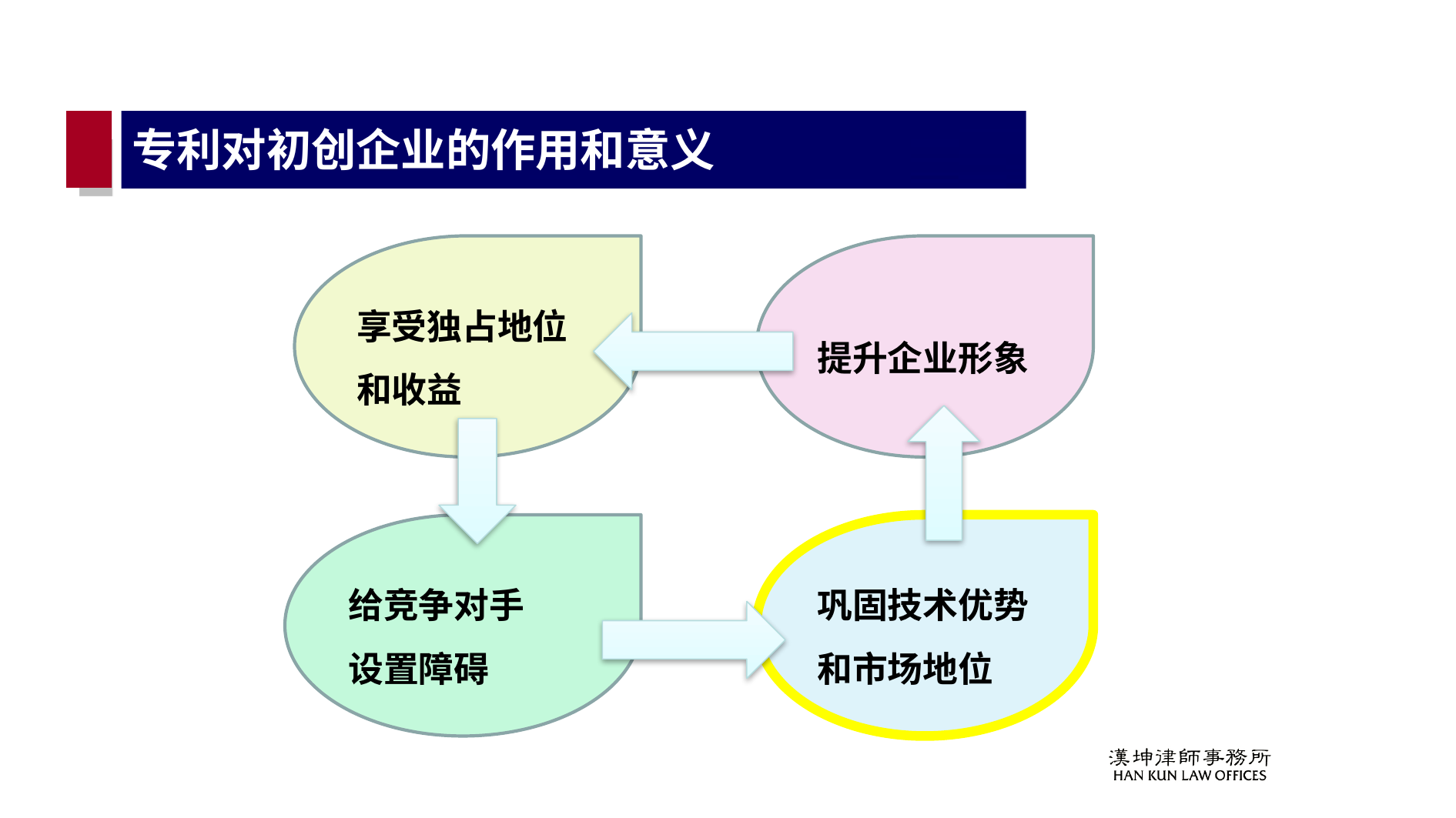

# 专利对初创企业的作用和意义
享受独占地位
和收益
提升企业形象

给竞争对手
设置障碍
巩固技术优势
和市场地位